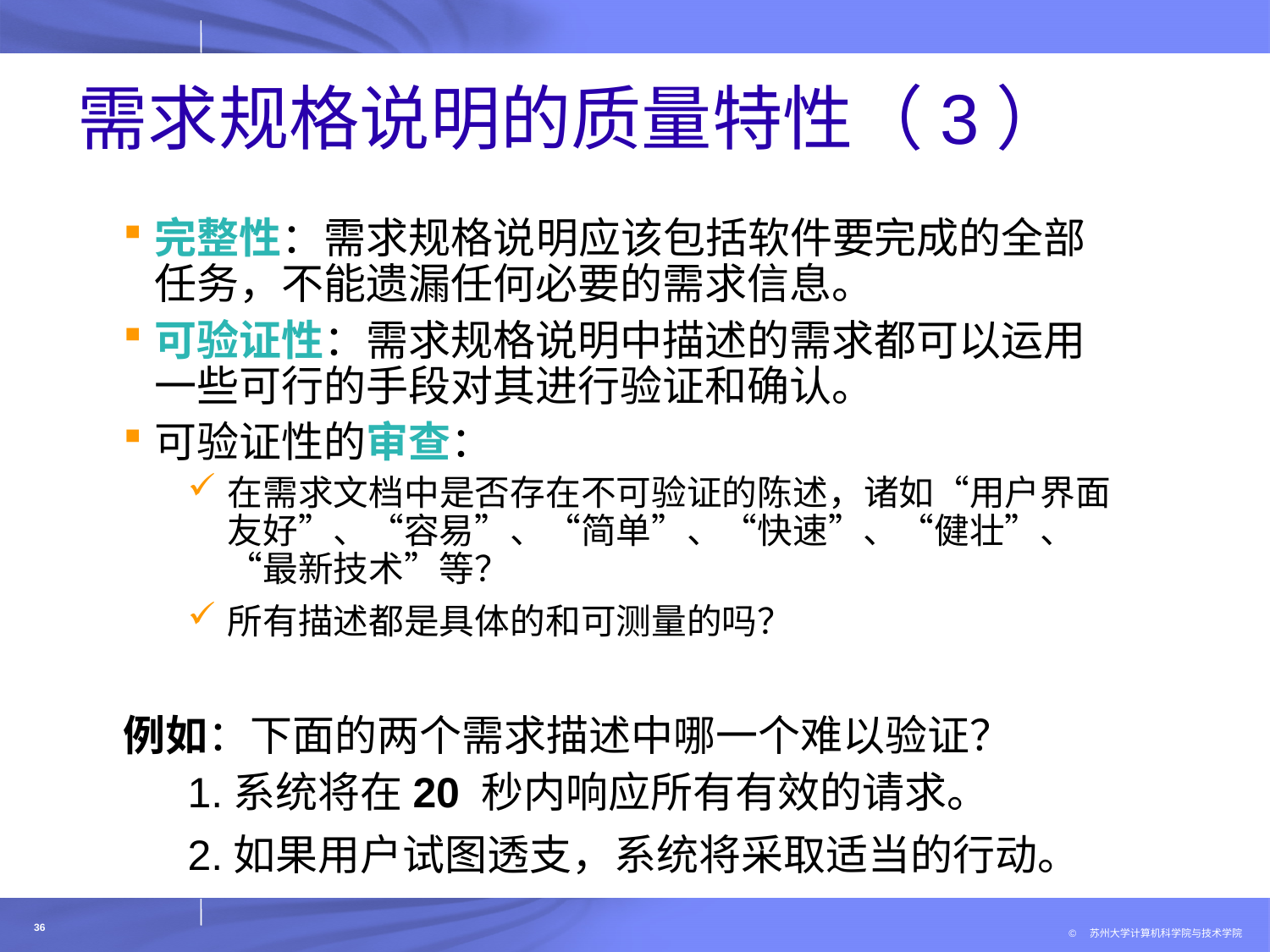

# 需求规格说明的质量特性（3）
完整性：需求规格说明应该包括软件要完成的全部任务，不能遗漏任何必要的需求信息。
可验证性：需求规格说明中描述的需求都可以运用一些可行的手段对其进行验证和确认。
可验证性的审查：
在需求文档中是否存在不可验证的陈述，诸如“用户界面友好”、“容易”、“简单”、“快速”、“健壮”、“最新技术”等？
所有描述都是具体的和可测量的吗？

例如：下面的两个需求描述中哪一个难以验证？
1.系统将在20 秒内响应所有有效的请求。
2.如果用户试图透支，系统将采取适当的行动。

36